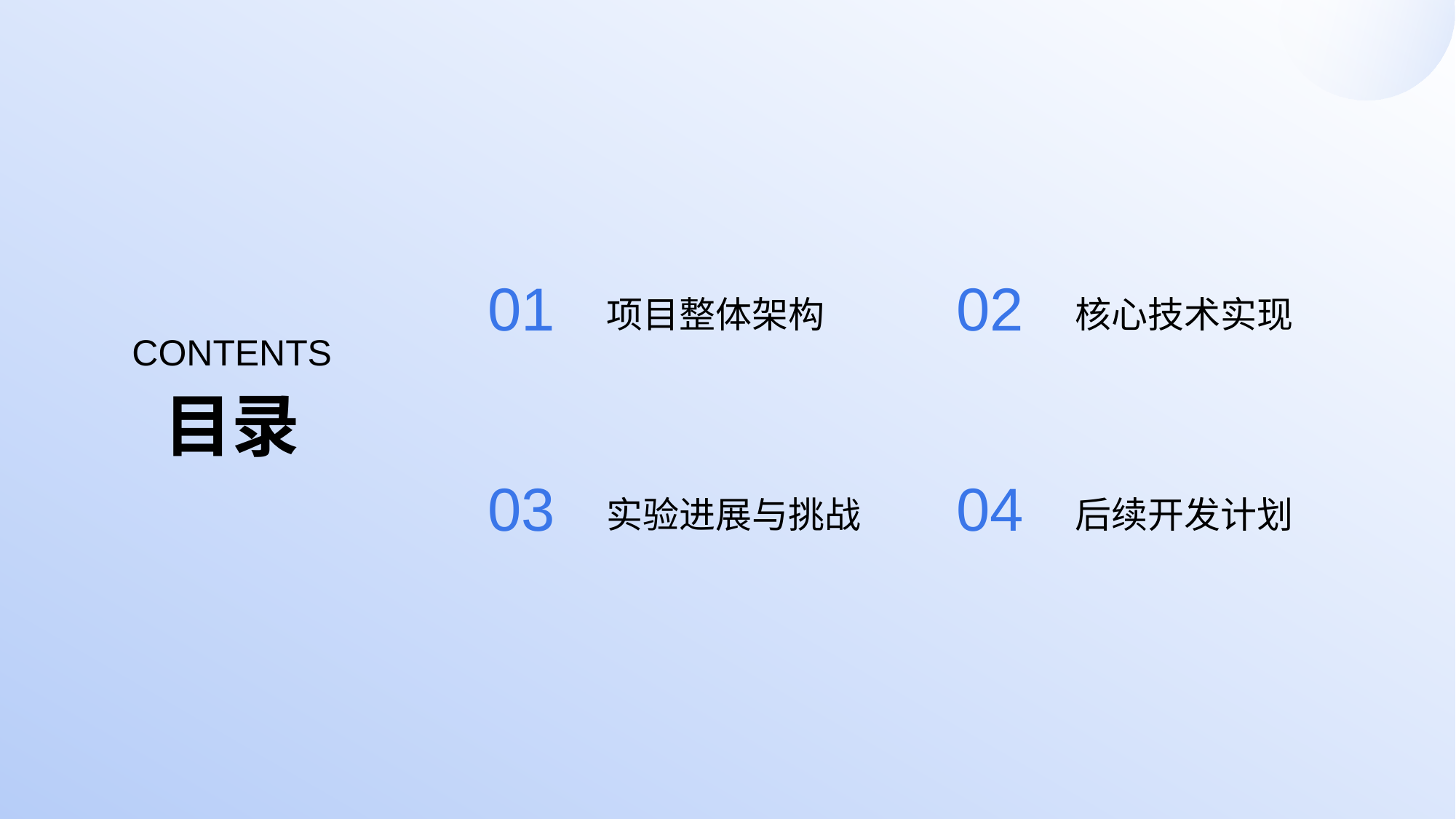

项目整体架构
核心技术实现

01
02
CONTENTS
目录
实验进展与挑战
后续开发计划

03
04